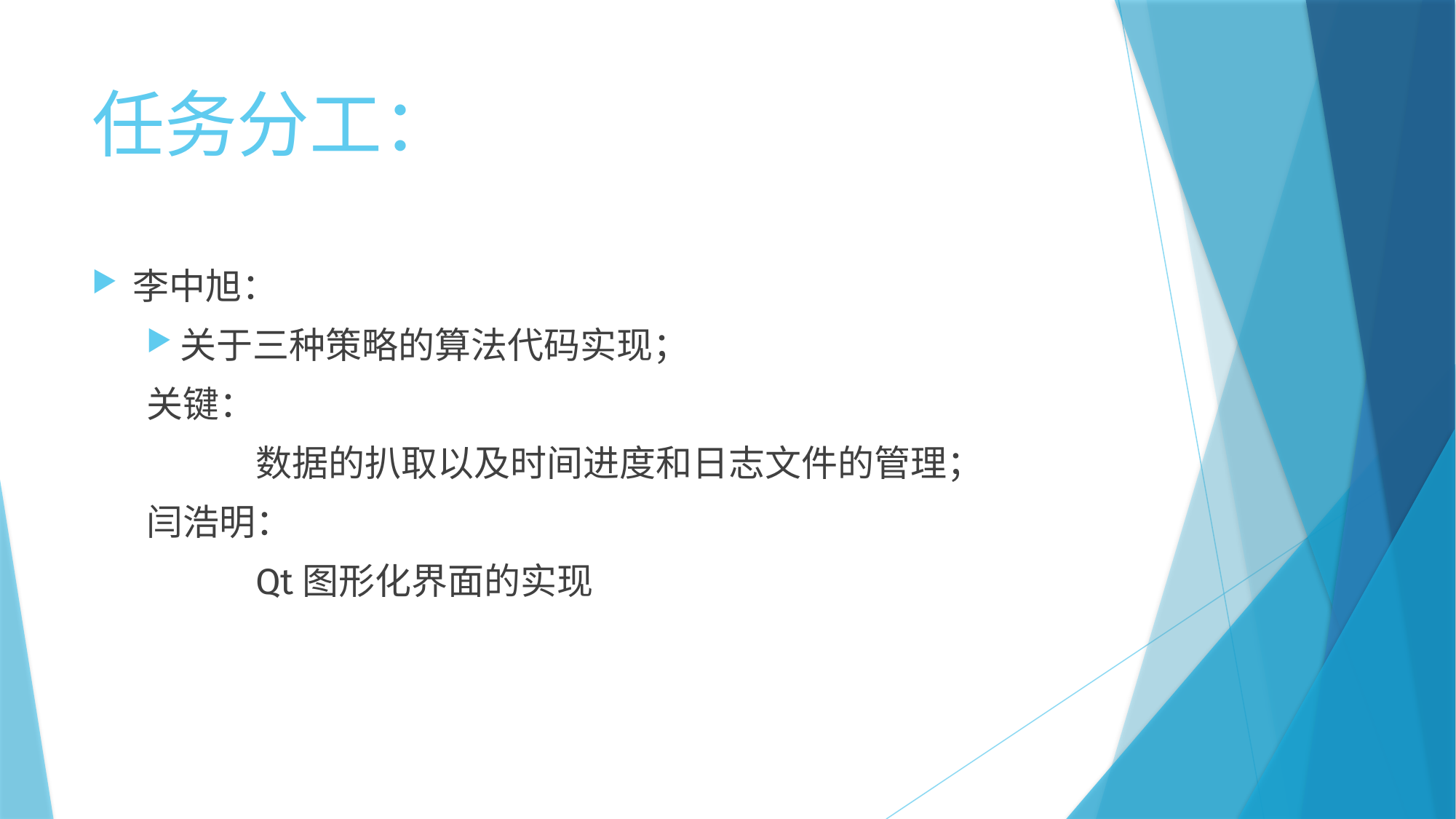

# 任务分工：
李中旭：
关于三种策略的算法代码实现；
关键：
	数据的扒取以及时间进度和日志文件的管理；
闫浩明：
	Qt图形化界面的实现